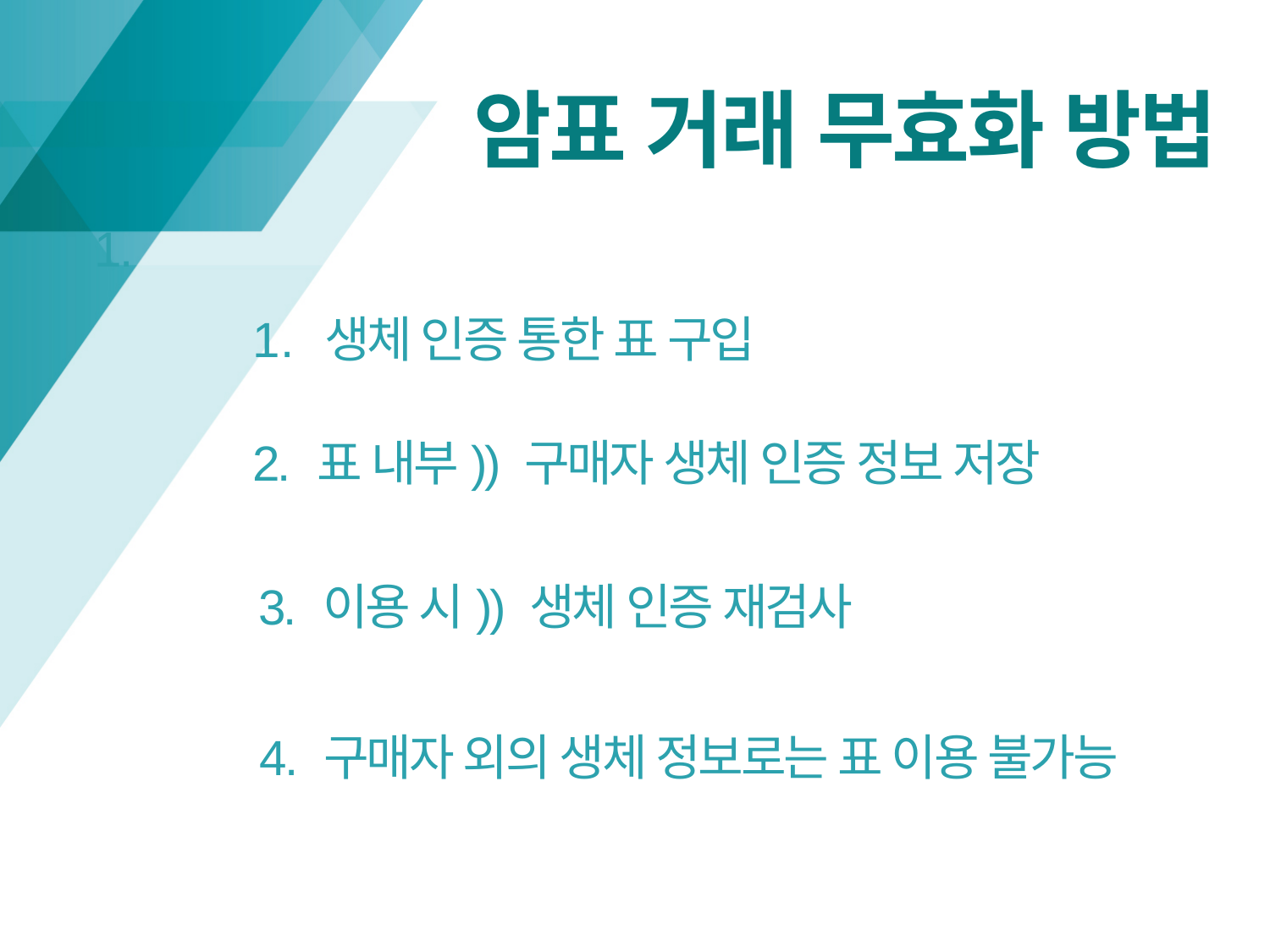

암표 거래 무효화 방법
1.
생체 인증 통한 표 구입
2. 표 내부)) 구매자 생체 인증 정보 저장
3. 이용 시)) 생체 인증 재검사
4. 구매자 외의 생체 정보로는 표 이용 불가능